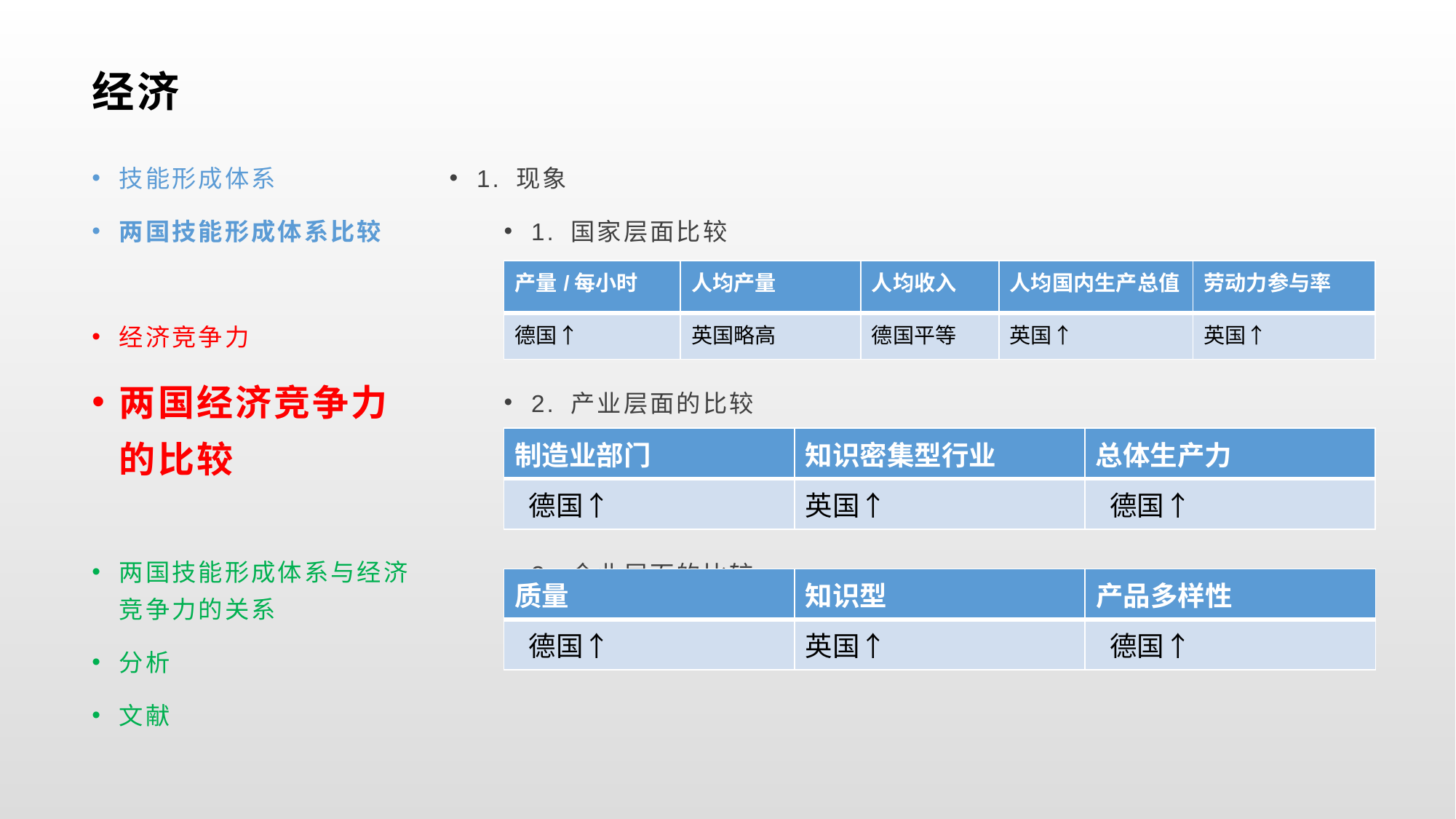

# 经济
技能形成体系
两国技能形成体系比较

经济竞争力
两国经济竞争力的比较

两国技能形成体系与经济竞争力的关系
分析
文献

1. 现象
1. 国家层面比较

2. 产业层面的比较

3. 企业层面的比较

| 产量/每小时 | 人均产量 | 人均收入 | 人均国内生产总值 | 劳动力参与率 |
| --- | --- | --- | --- | --- |
| 德国↑ | 英国略高 | 德国平等 | 英国↑ | 英国↑ |
| 制造业部门 | 知识密集型行业 | 总体生产力 |
| --- | --- | --- |
| 德国↑ | 英国↑ | 德国↑ |
| 质量 | 知识型 | 产品多样性 |
| --- | --- | --- |
| 德国↑ | 英国↑ | 德国↑ |